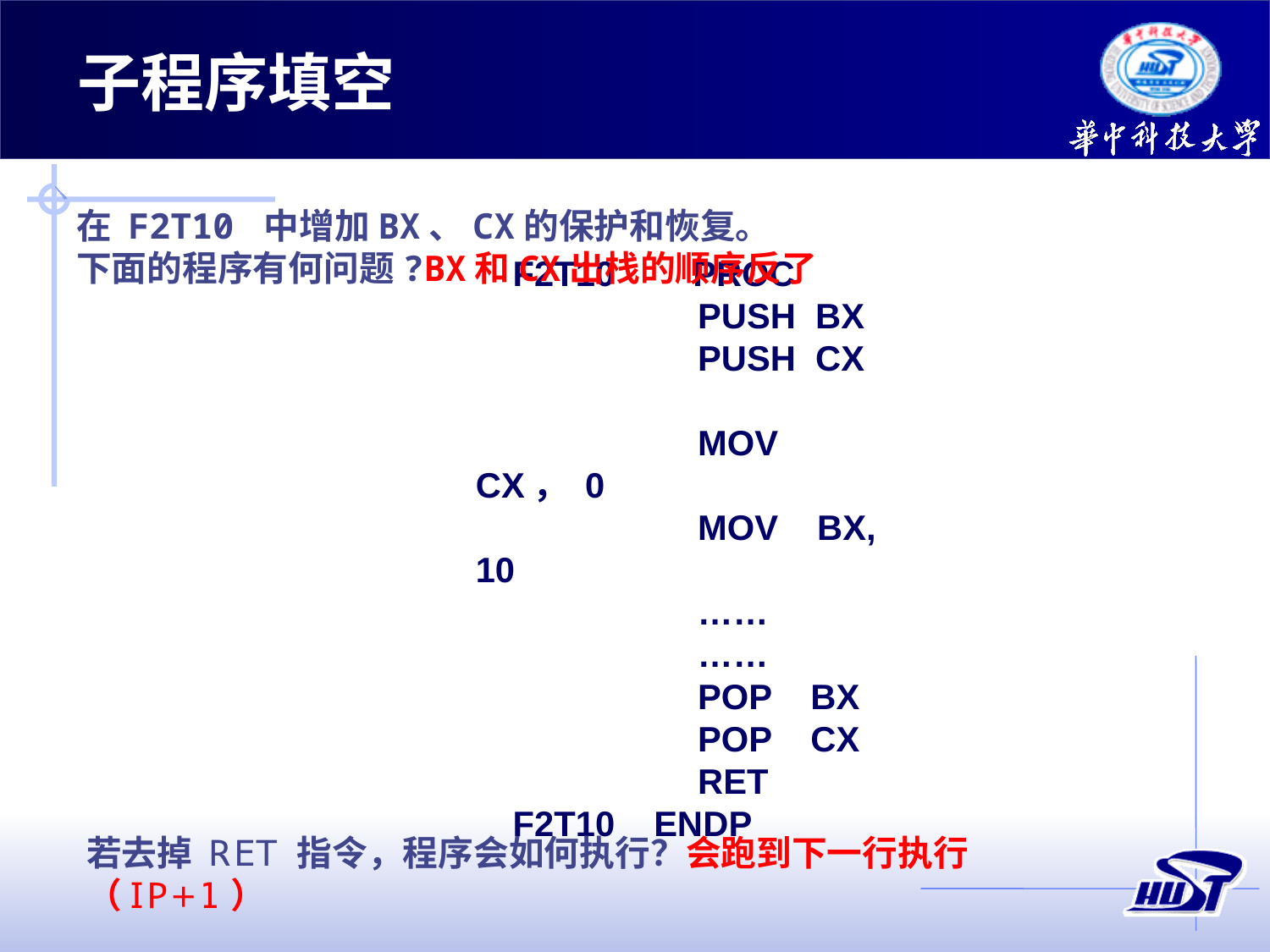

子程序填空
在 F2T10 中增加BX、CX的保护和恢复。
下面的程序有何问题?BX和CX出栈的顺序反了
F2T10        PROC
                   PUSH  BX
                   PUSH  CX
                   MOV    CX， 0
                   MOV    BX,  10
                   ……
                   ……
                   POP    BX
                   POP    CX
                   RET
F2T10    ENDP
若去掉 RET 指令，程序会如何执行？会跑到下一行执行（IP+1）